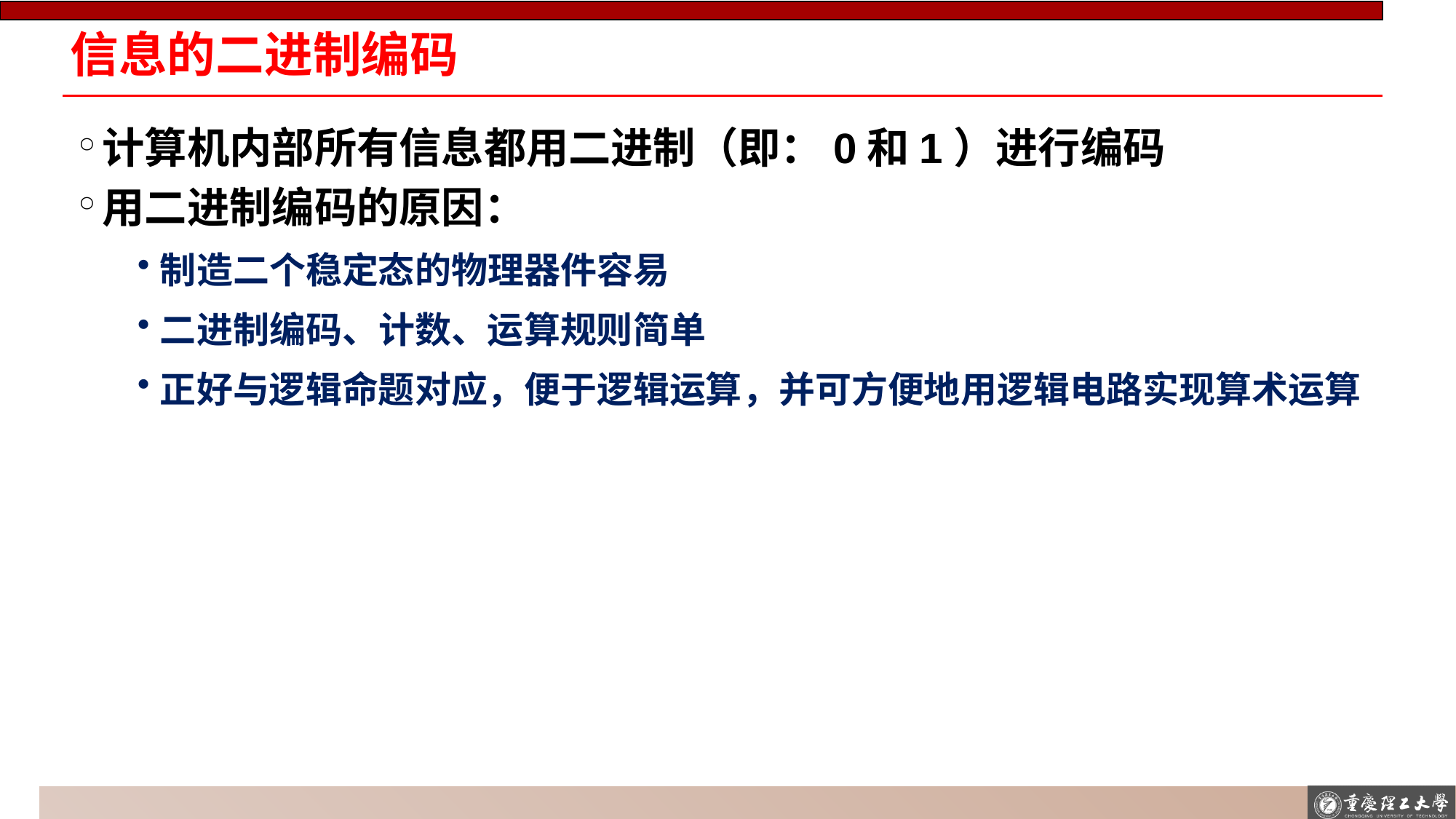

# 信息的二进制编码
计算机内部所有信息都用二进制（即：0和1）进行编码
用二进制编码的原因：
制造二个稳定态的物理器件容易
二进制编码、计数、运算规则简单
正好与逻辑命题对应，便于逻辑运算，并可方便地用逻辑电路实现算术运算